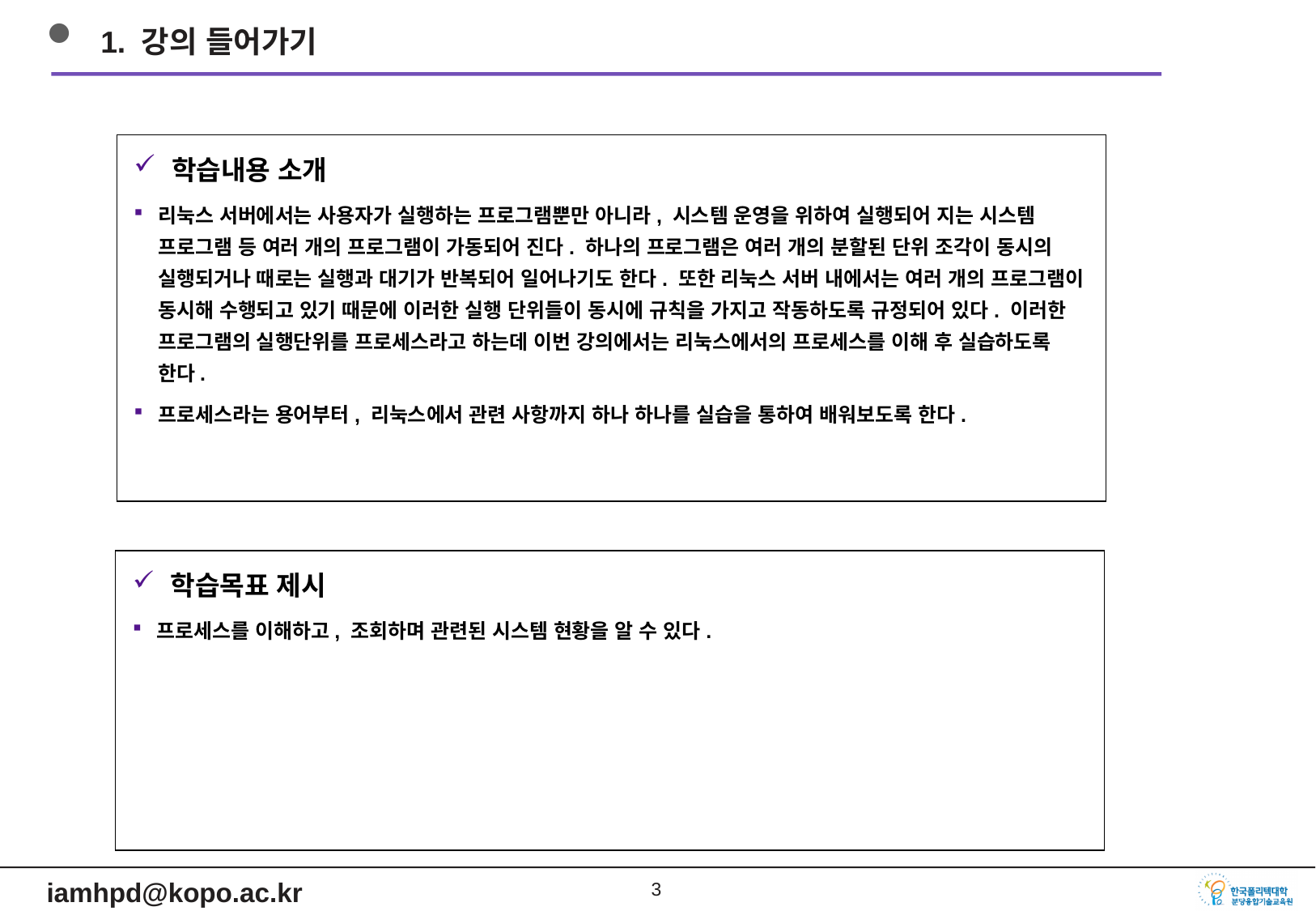

1. 강의 들어가기
학습내용 소개
리눅스 서버에서는 사용자가 실행하는 프로그램뿐만 아니라, 시스템 운영을 위하여 실행되어 지는 시스템 프로그램 등 여러 개의 프로그램이 가동되어 진다. 하나의 프로그램은 여러 개의 분할된 단위 조각이 동시의 실행되거나 때로는 실행과 대기가 반복되어 일어나기도 한다. 또한 리눅스 서버 내에서는 여러 개의 프로그램이 동시해 수행되고 있기 때문에 이러한 실행 단위들이 동시에 규칙을 가지고 작동하도록 규정되어 있다. 이러한 프로그램의 실행단위를 프로세스라고 하는데 이번 강의에서는 리눅스에서의 프로세스를 이해 후 실습하도록 한다.
프로세스라는 용어부터, 리눅스에서 관련 사항까지 하나 하나를 실습을 통하여 배워보도록 한다.

학습목표 제시
프로세스를 이해하고, 조회하며 관련된 시스템 현황을 알 수 있다.
3